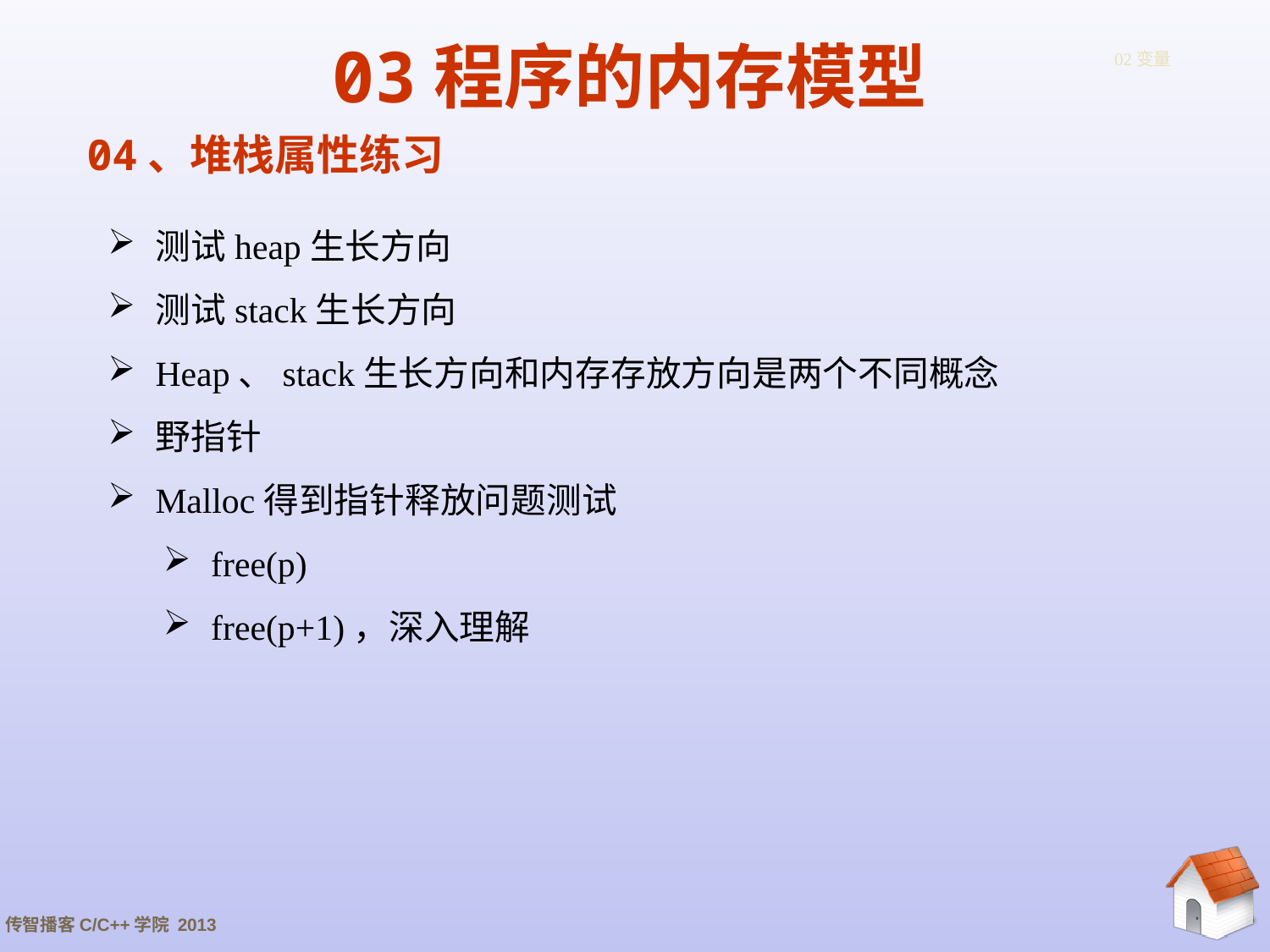

03程序的内存模型
# 02变量
04、堆栈属性练习
测试heap生长方向
测试stack生长方向
Heap、stack生长方向和内存存放方向是两个不同概念
野指针
Malloc得到指针释放问题测试
free(p)
free(p+1)，深入理解